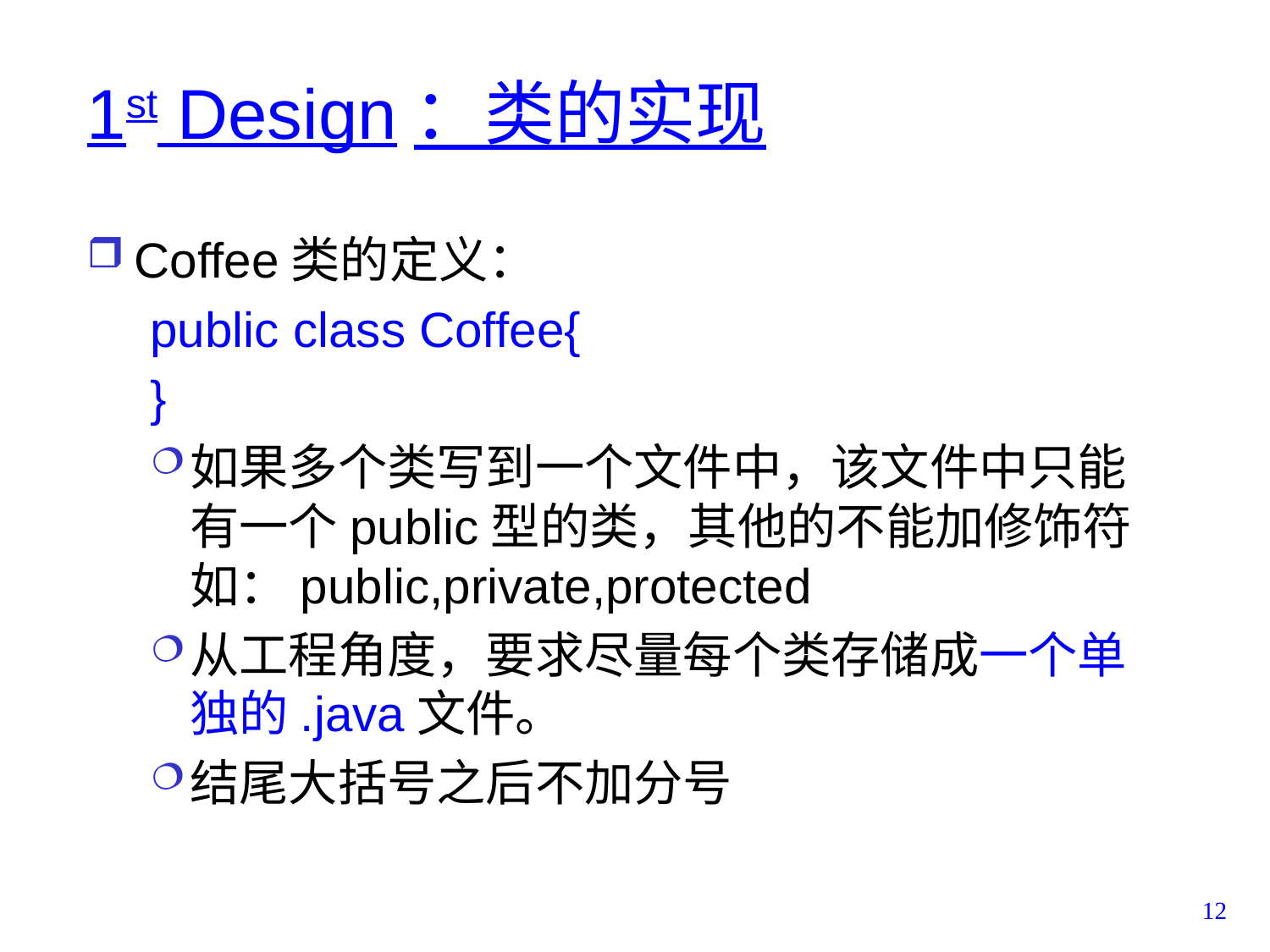

# 1st Design：类的实现
Coffee类的定义：
public class Coffee{
}
如果多个类写到一个文件中，该文件中只能有一个public型的类，其他的不能加修饰符如：public,private,protected
从工程角度，要求尽量每个类存储成一个单独的.java文件。
结尾大括号之后不加分号
12